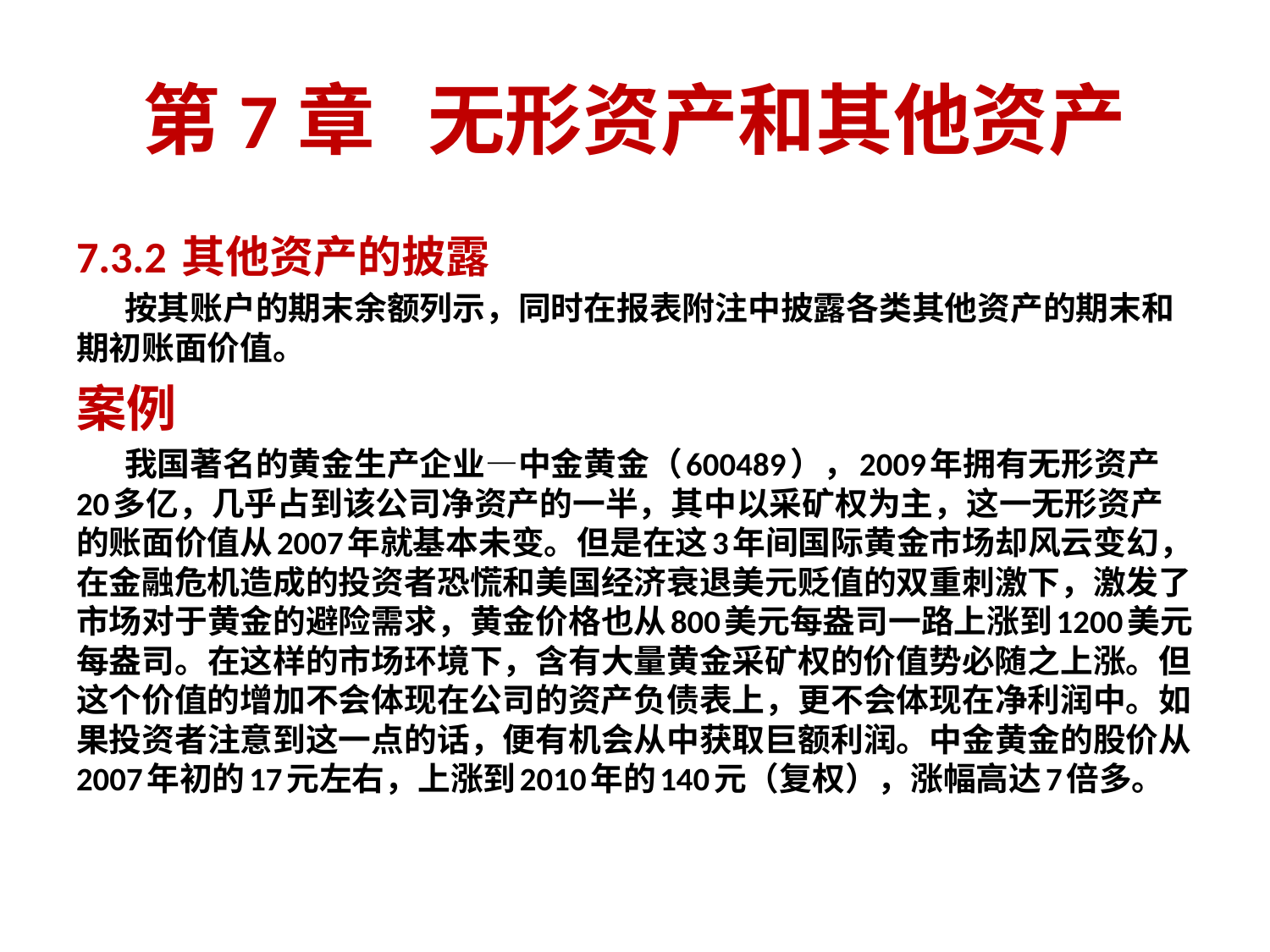

# 第7章   无形资产和其他资产
7.3.2 其他资产的披露
      按其账户的期末余额列示，同时在报表附注中披露各类其他资产的期末和期初账面价值。
案例
      我国著名的黄金生产企业—中金黄金（600489），2009年拥有无形资产20多亿，几乎占到该公司净资产的一半，其中以采矿权为主，这一无形资产的账面价值从2007年就基本未变。但是在这3年间国际黄金市场却风云变幻，在金融危机造成的投资者恐慌和美国经济衰退美元贬值的双重刺激下，激发了市场对于黄金的避险需求，黄金价格也从800美元每盎司一路上涨到1200美元每盎司。在这样的市场环境下，含有大量黄金采矿权的价值势必随之上涨。但这个价值的增加不会体现在公司的资产负债表上，更不会体现在净利润中。如果投资者注意到这一点的话，便有机会从中获取巨额利润。中金黄金的股价从2007年初的17元左右，上涨到2010年的140元（复权），涨幅高达7倍多。